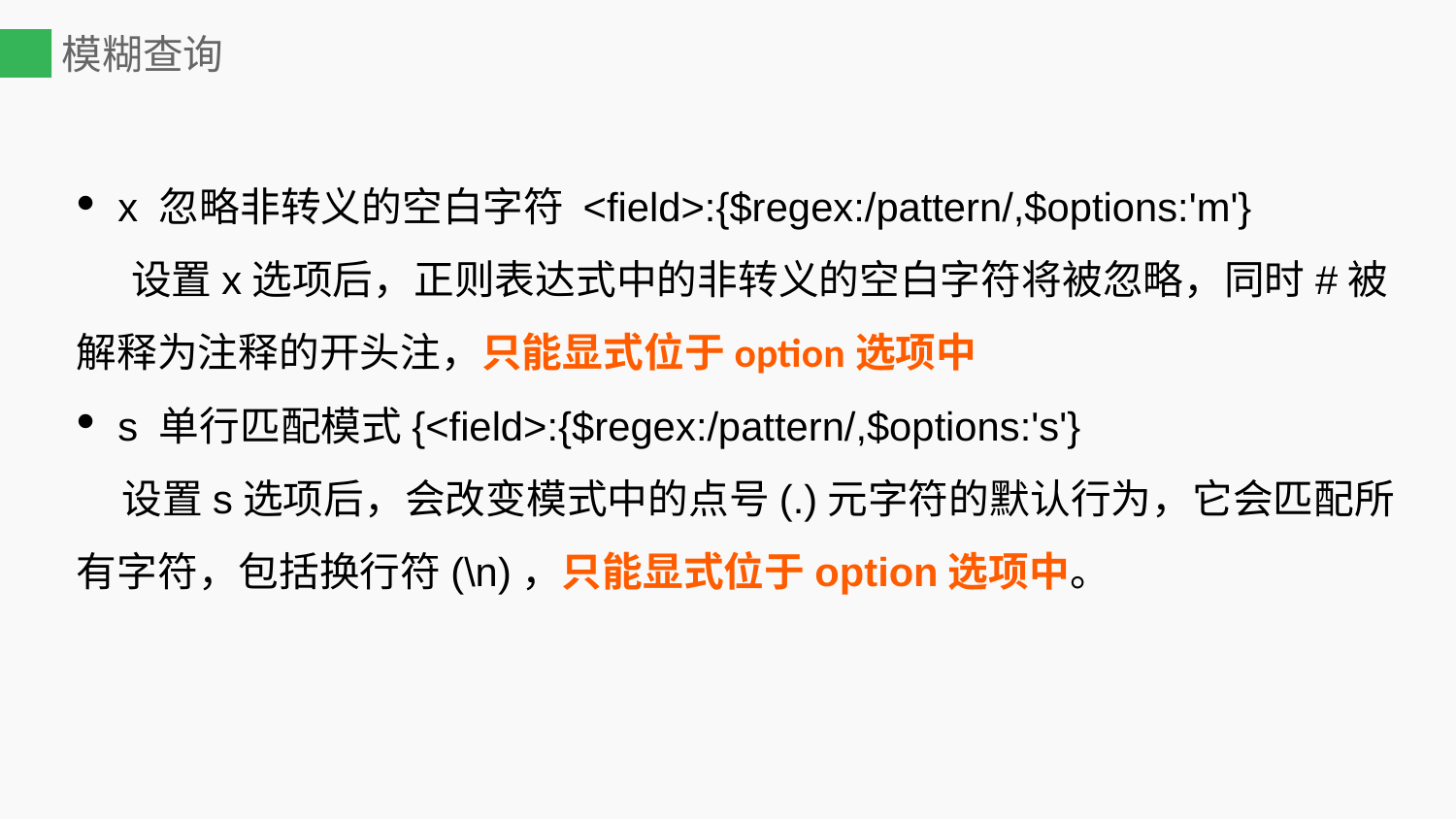

# 模糊查询
 x 忽略非转义的空白字符 <field>:{$regex:/pattern/,$options:'m'}
     设置x选项后，正则表达式中的非转义的空白字符将被忽略，同时#被解释为注释的开头注，只能显式位于option选项中
 s 单行匹配模式{<field>:{$regex:/pattern/,$options:'s'}
    设置s选项后，会改变模式中的点号(.)元字符的默认行为，它会匹配所有字符，包括换行符(\n)，只能显式位于option选项中。